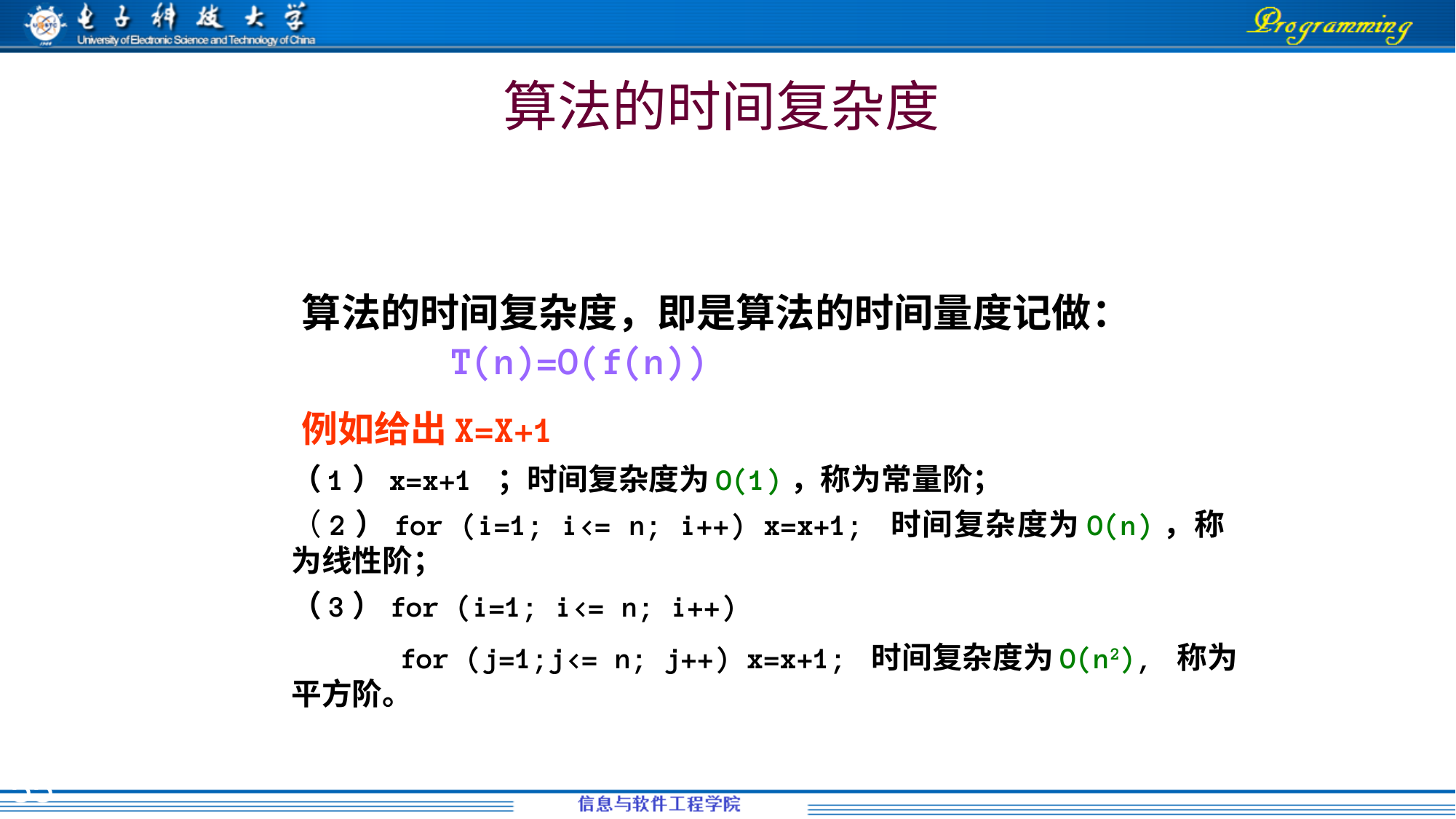

# 算法的时间复杂度
算法的时间复杂度，即是算法的时间量度记做：    		T(n)=O(f(n))
例如给出X=X+1
（1）x=x+1 ；时间复杂度为O(1)，称为常量阶；
（2）for (i=1; i<= n; i++) x=x+1; 时间复杂度为O(n)，称为线性阶；
（3）for (i=1; i<= n; i++)
	for (j=1;j<= n; j++) x=x+1; 时间复杂度为O(n2), 称为平方阶。
55